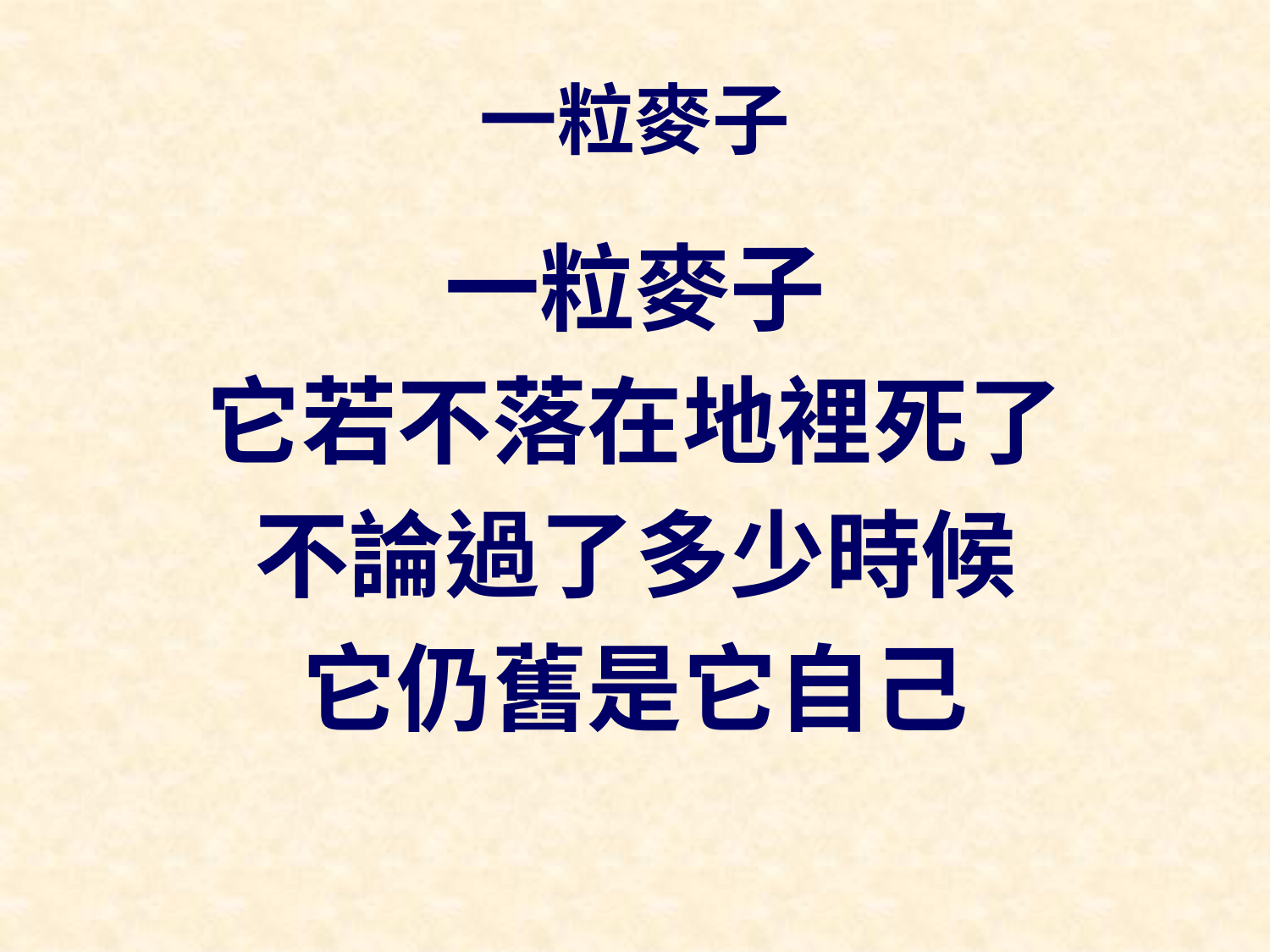

# 一粒麥子
一粒麥子
它若不落在地裡死了
不論過了多少時候
它仍舊是它自己